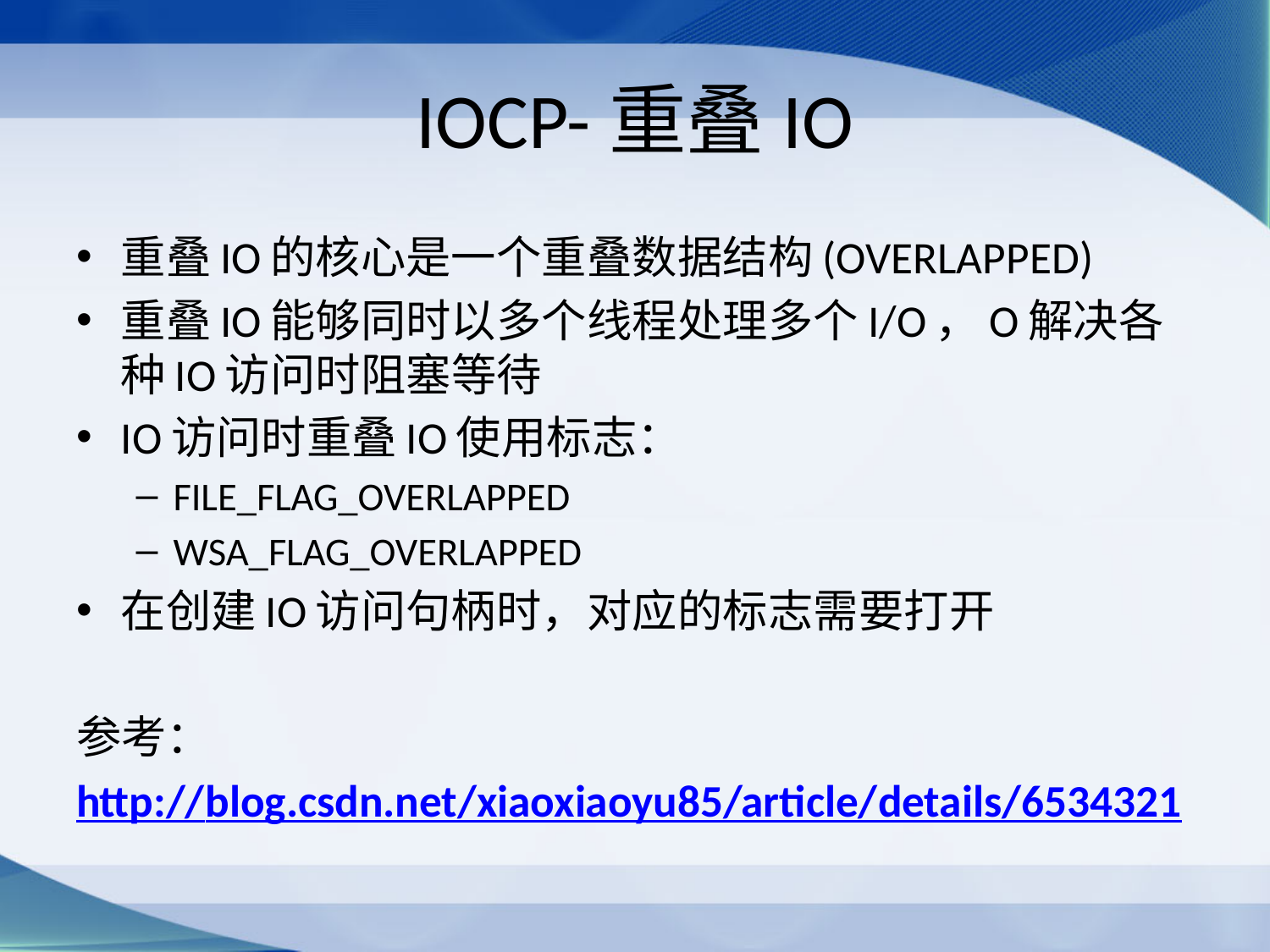

# IOCP-重叠IO
重叠IO的核心是一个重叠数据结构(OVERLAPPED)
重叠IO能够同时以多个线程处理多个I/O，O解决各种IO访问时阻塞等待
IO访问时重叠IO使用标志：
FILE_FLAG_OVERLAPPED
WSA_FLAG_OVERLAPPED
在创建IO访问句柄时，对应的标志需要打开

参考：
http://blog.csdn.net/xiaoxiaoyu85/article/details/6534321